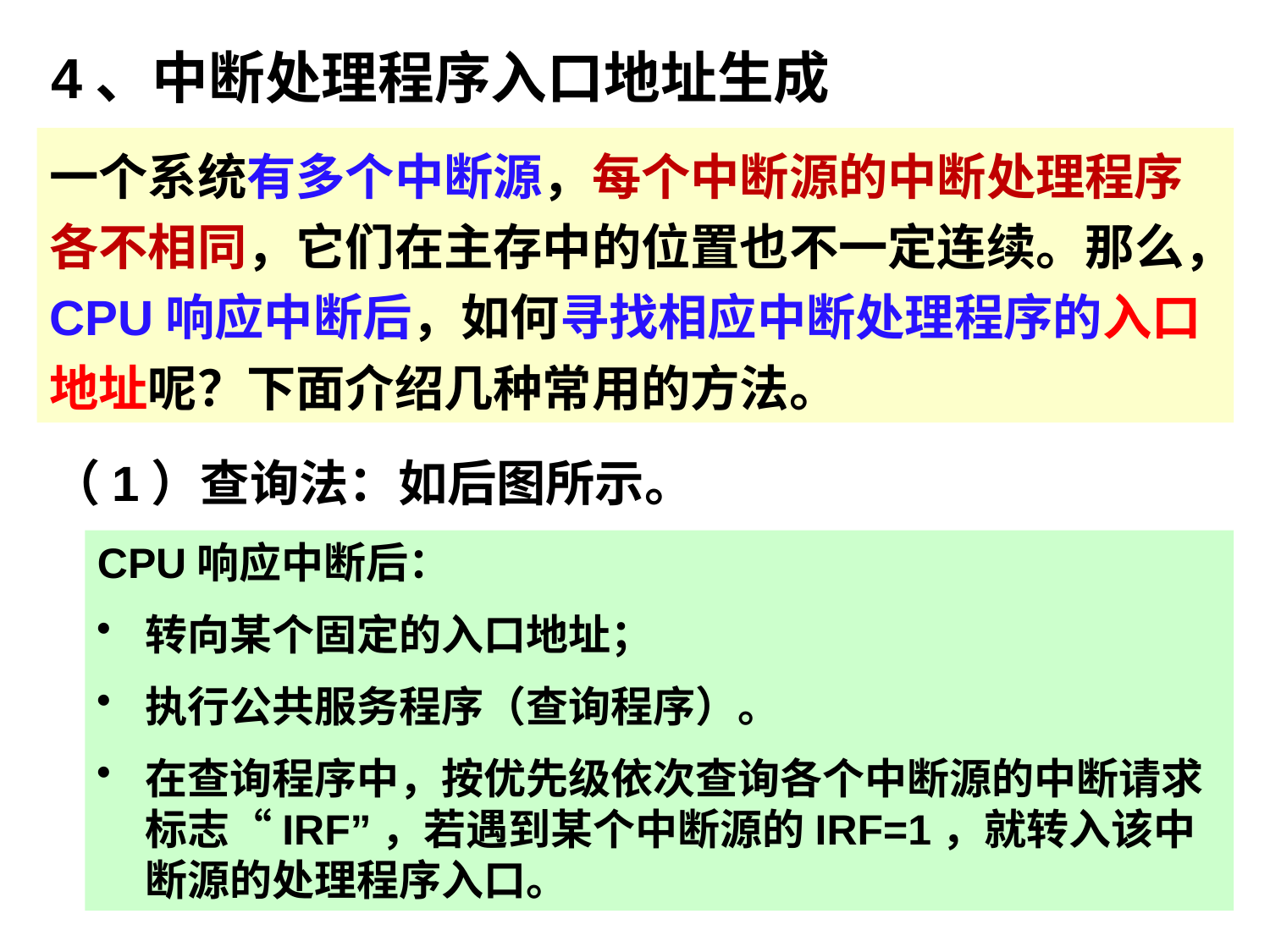

4、中断处理程序入口地址生成
一个系统有多个中断源，每个中断源的中断处理程序各不相同，它们在主存中的位置也不一定连续。那么，CPU响应中断后，如何寻找相应中断处理程序的入口地址呢？下面介绍几种常用的方法。
（1）查询法：如后图所示。
CPU响应中断后：
转向某个固定的入口地址；
执行公共服务程序（查询程序）。
在查询程序中，按优先级依次查询各个中断源的中断请求标志“IRF”，若遇到某个中断源的IRF=1，就转入该中断源的处理程序入口。
38